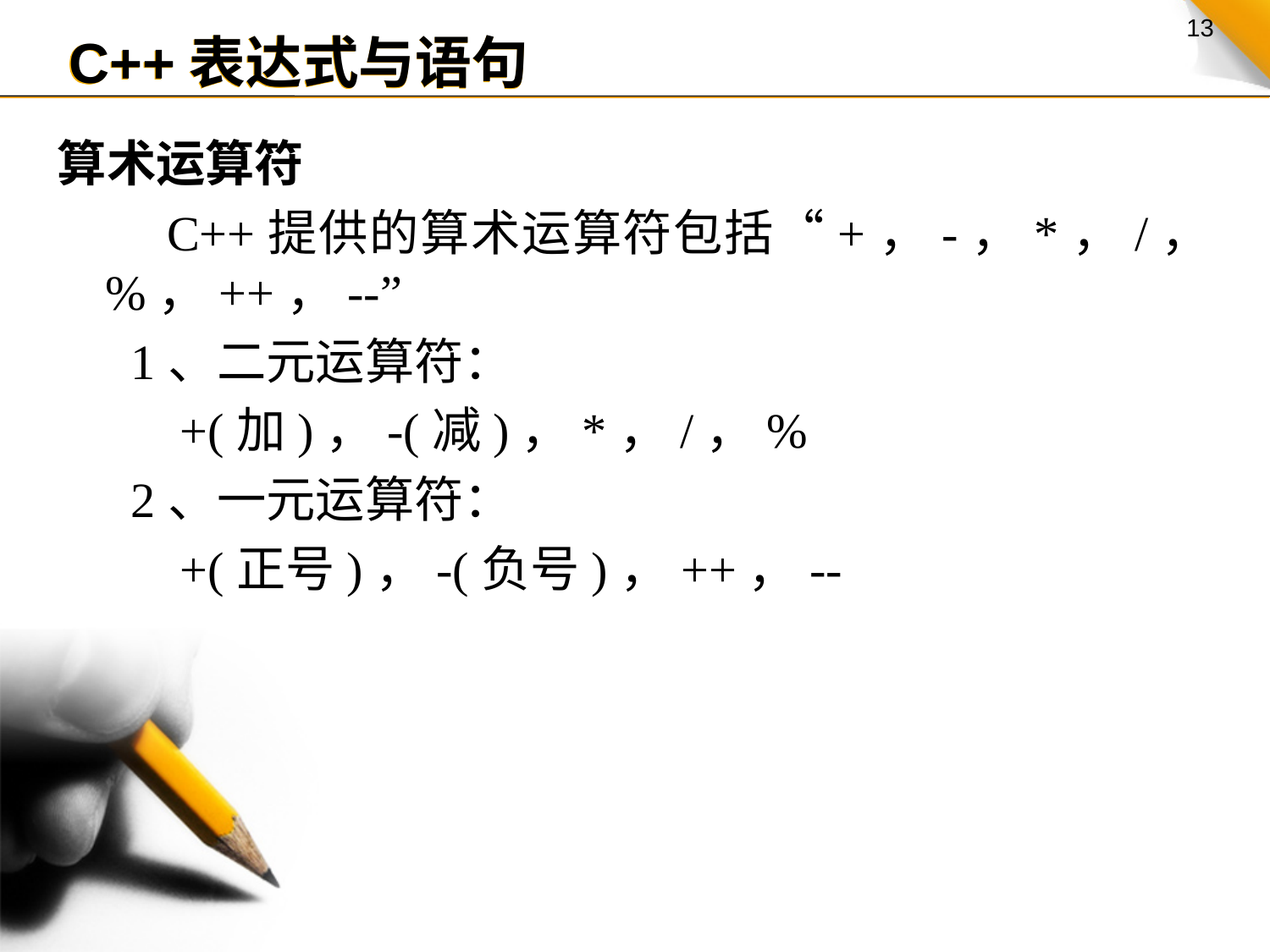

C++表达式与语句
算术运算符
        C++提供的算术运算符包括“+，-，*，/，%，++，--”
      1、二元运算符：
          +(加)，-(减)，*，/，%
      2、一元运算符：
          +(正号)，-(负号)，++，--